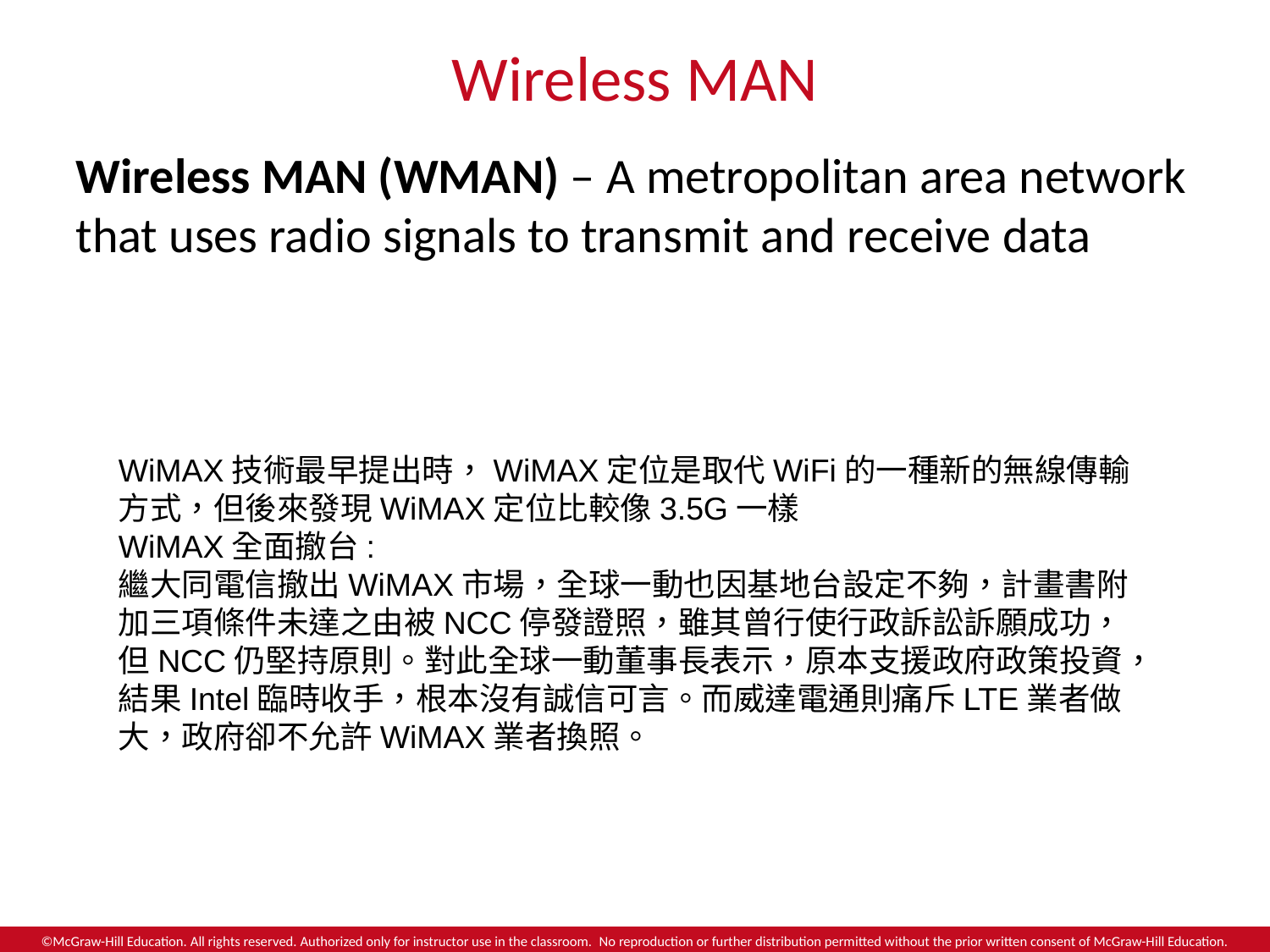

# Wireless MAN
Wireless MAN (WMAN) – A metropolitan area network that uses radio signals to transmit and receive data
WiMAX技術最早提出時，WiMAX定位是取代WiFi的一種新的無線傳輸方式，但後來發現WiMAX定位比較像3.5G一樣
WiMAX全面撤台:
繼大同電信撤出WiMAX市場，全球一動也因基地台設定不夠，計畫書附加三項條件未達之由被NCC停發證照，雖其曾行使行政訴訟訴願成功，但NCC仍堅持原則。對此全球一動董事長表示，原本支援政府政策投資，結果Intel臨時收手，根本沒有誠信可言。而威達電通則痛斥LTE業者做大，政府卻不允許WiMAX業者換照。